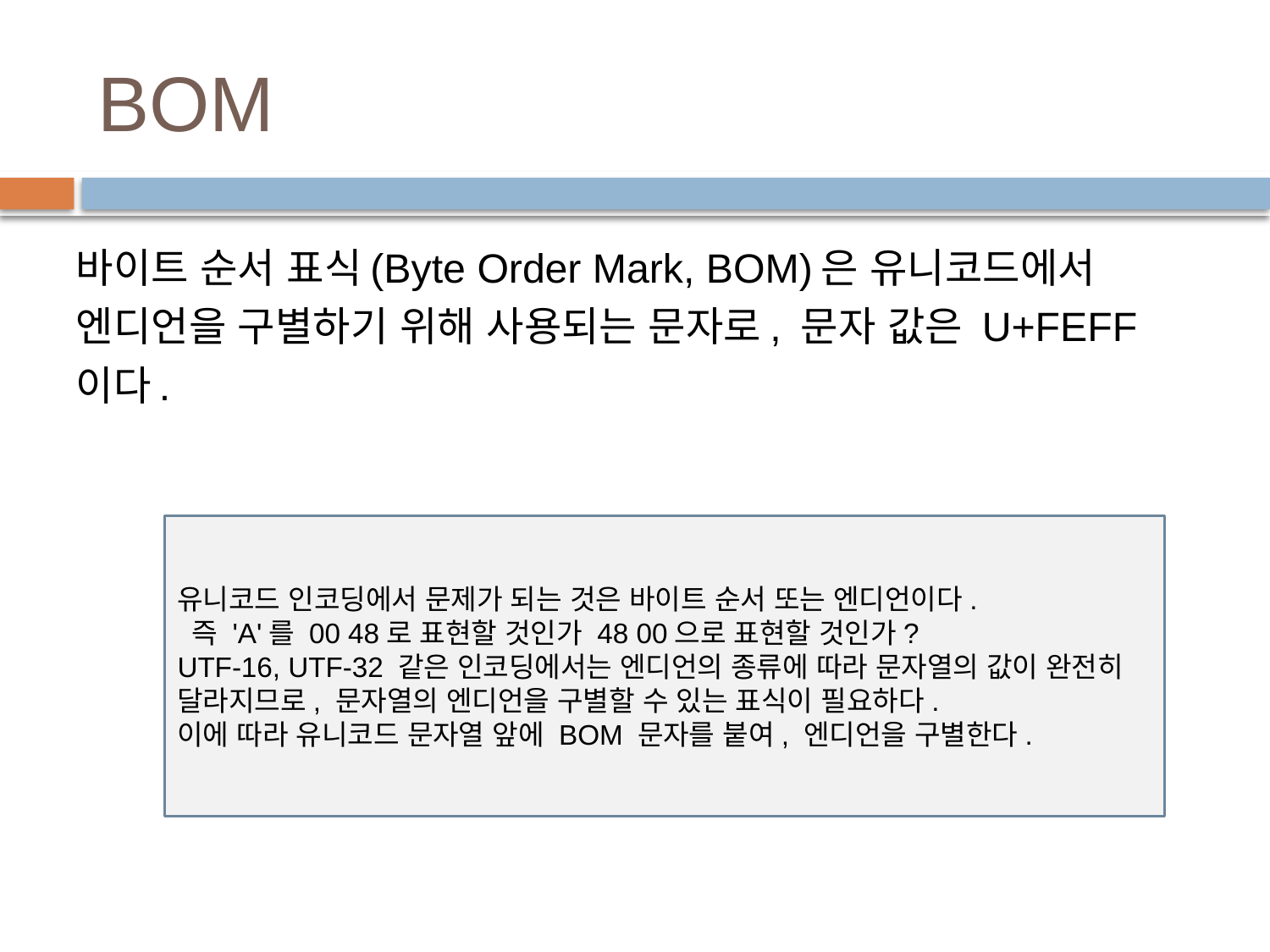

# BOM
바이트 순서 표식(Byte Order Mark, BOM)은 유니코드에서 엔디언을 구별하기 위해 사용되는 문자로, 문자 값은 U+FEFF 이다.
유니코드 인코딩에서 문제가 되는 것은 바이트 순서 또는 엔디언이다.
 즉 'A'를 00 48로 표현할 것인가 48 00으로 표현할 것인가?
UTF-16, UTF-32 같은 인코딩에서는 엔디언의 종류에 따라 문자열의 값이 완전히 달라지므로, 문자열의 엔디언을 구별할 수 있는 표식이 필요하다.
이에 따라 유니코드 문자열 앞에 BOM 문자를 붙여, 엔디언을 구별한다.